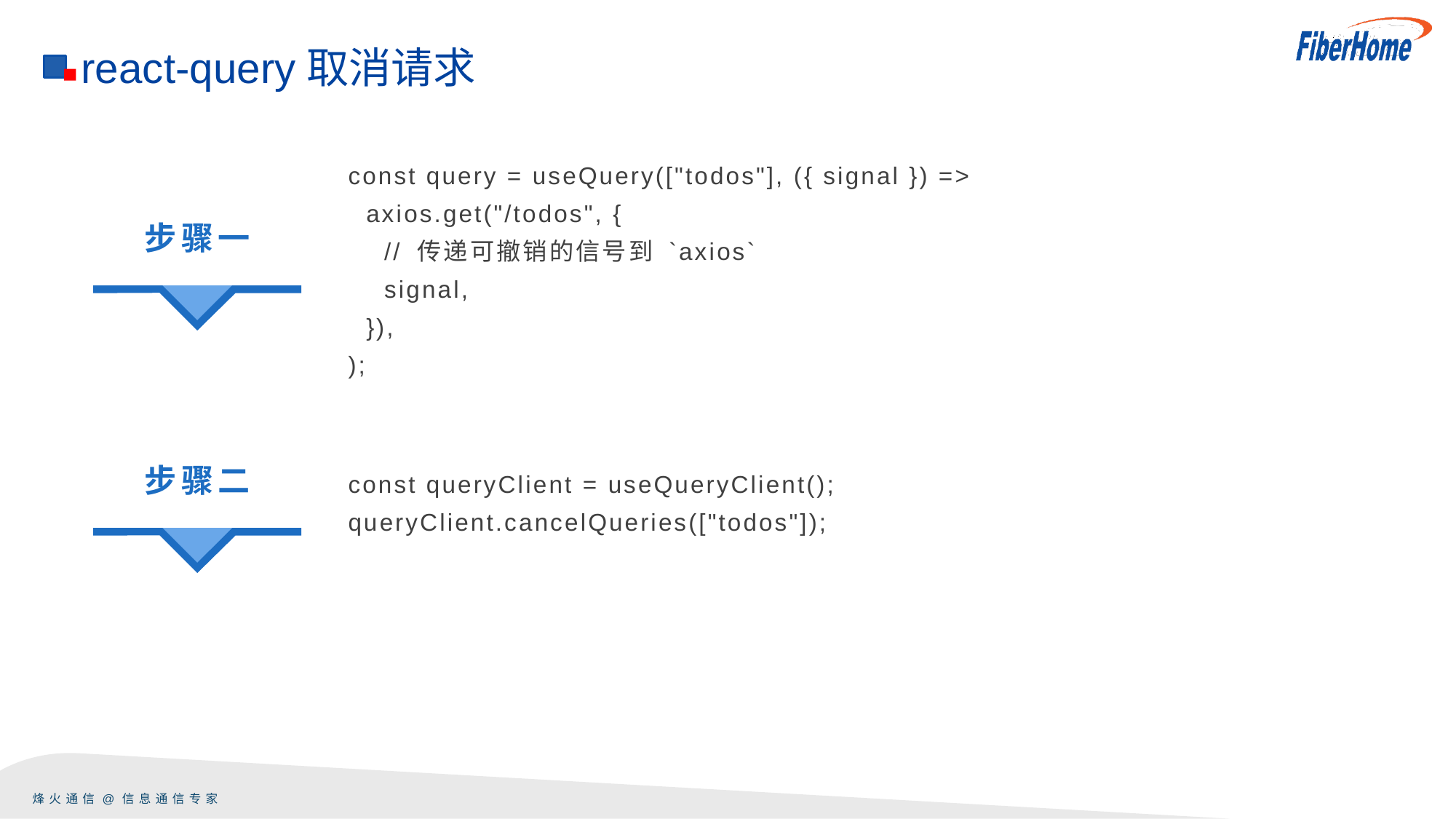

react-query取消请求
const query = useQuery(["todos"], ({ signal }) =>
  axios.get("/todos", {
    // 传递可撤销的信号到 `axios`
    signal,
  }),
);
步骤一

const queryClient = useQueryClient();
queryClient.cancelQueries(["todos"]);
步骤二